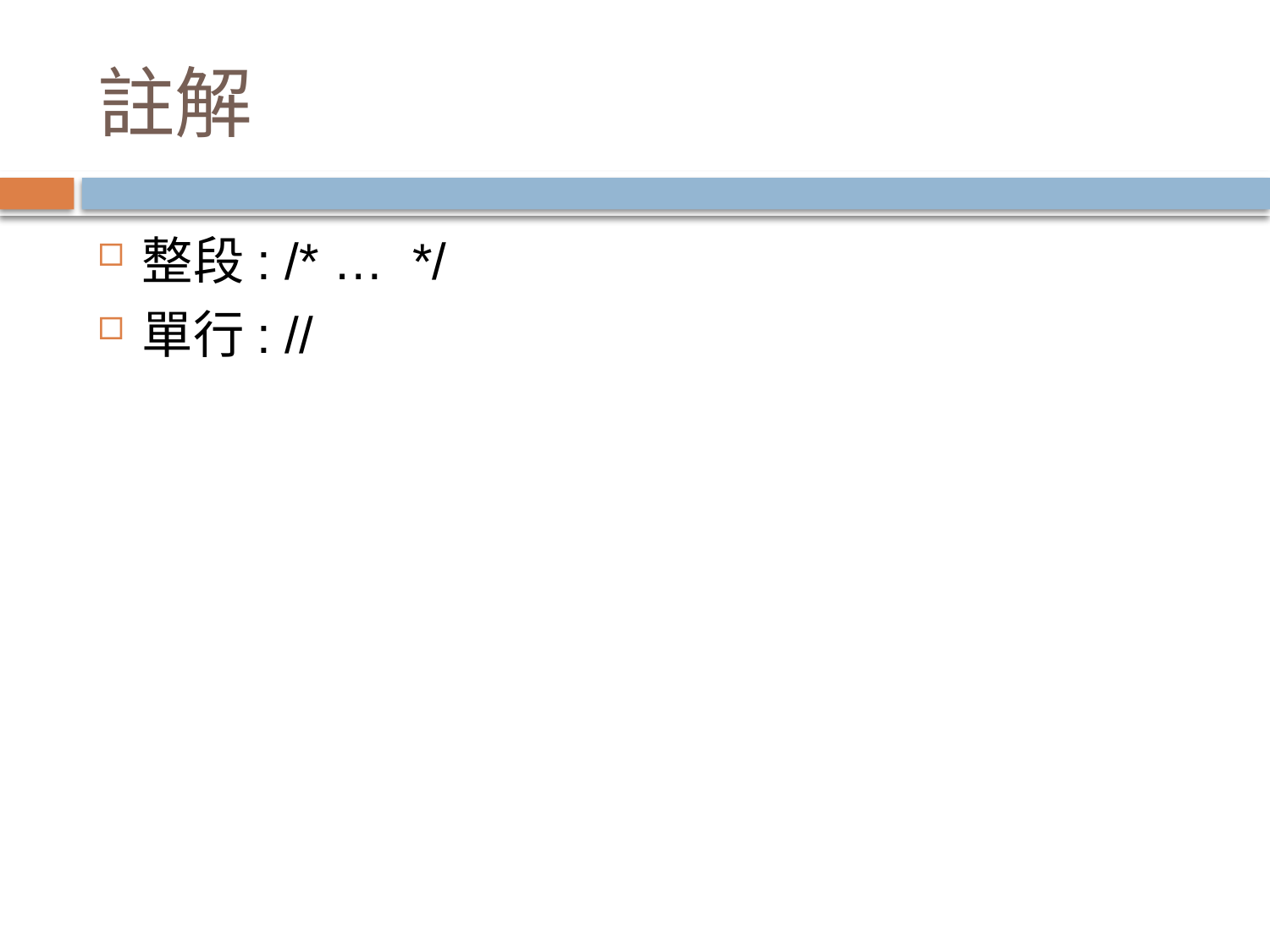

# 註解
整段: /* …  */
單行: //